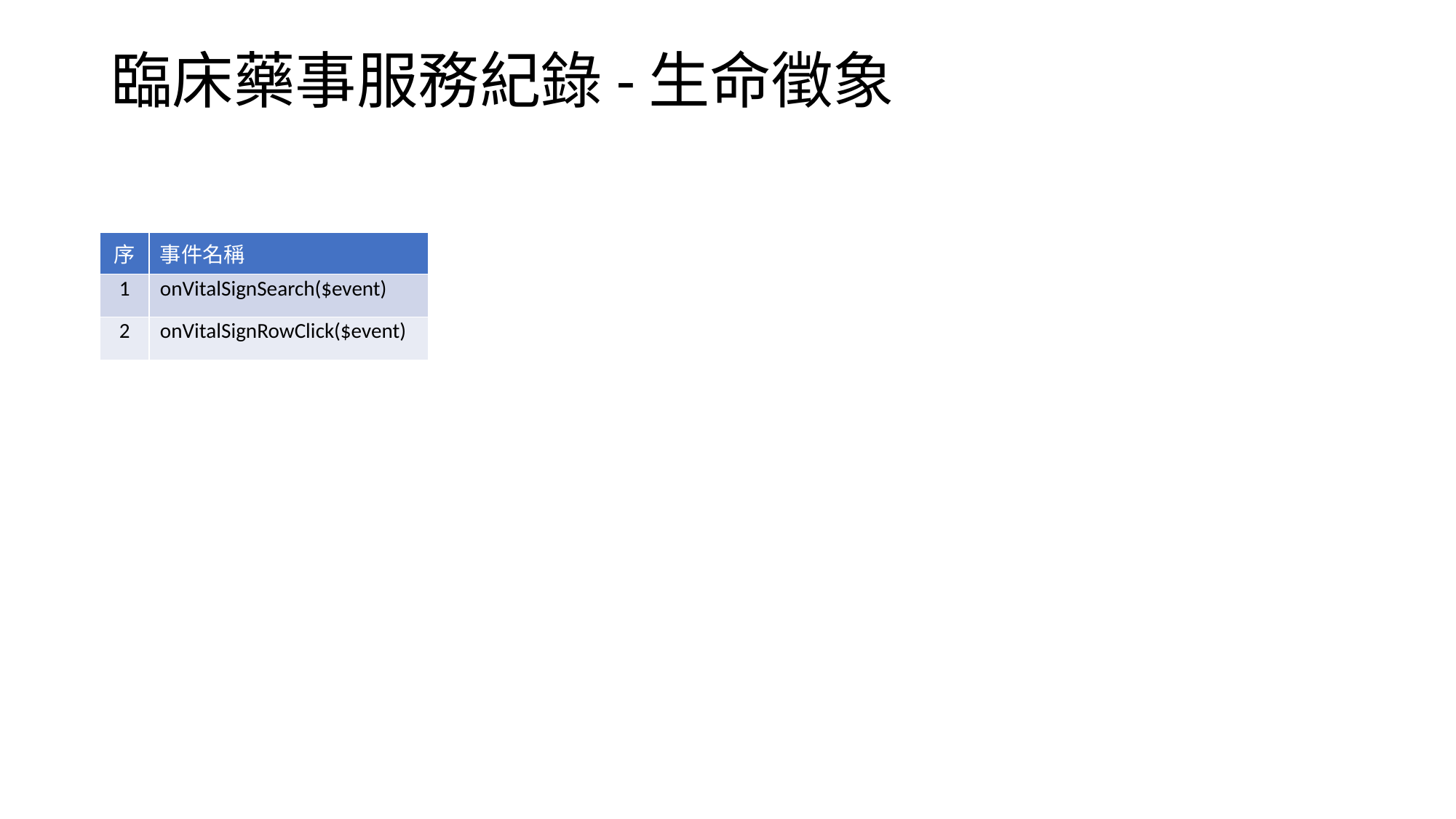

# 臨床藥事服務紀錄-生命徵象
| 序 | 事件名稱 |
| --- | --- |
| 1 | onVitalSignSearch($event) |
| 2 | onVitalSignRowClick($event) |